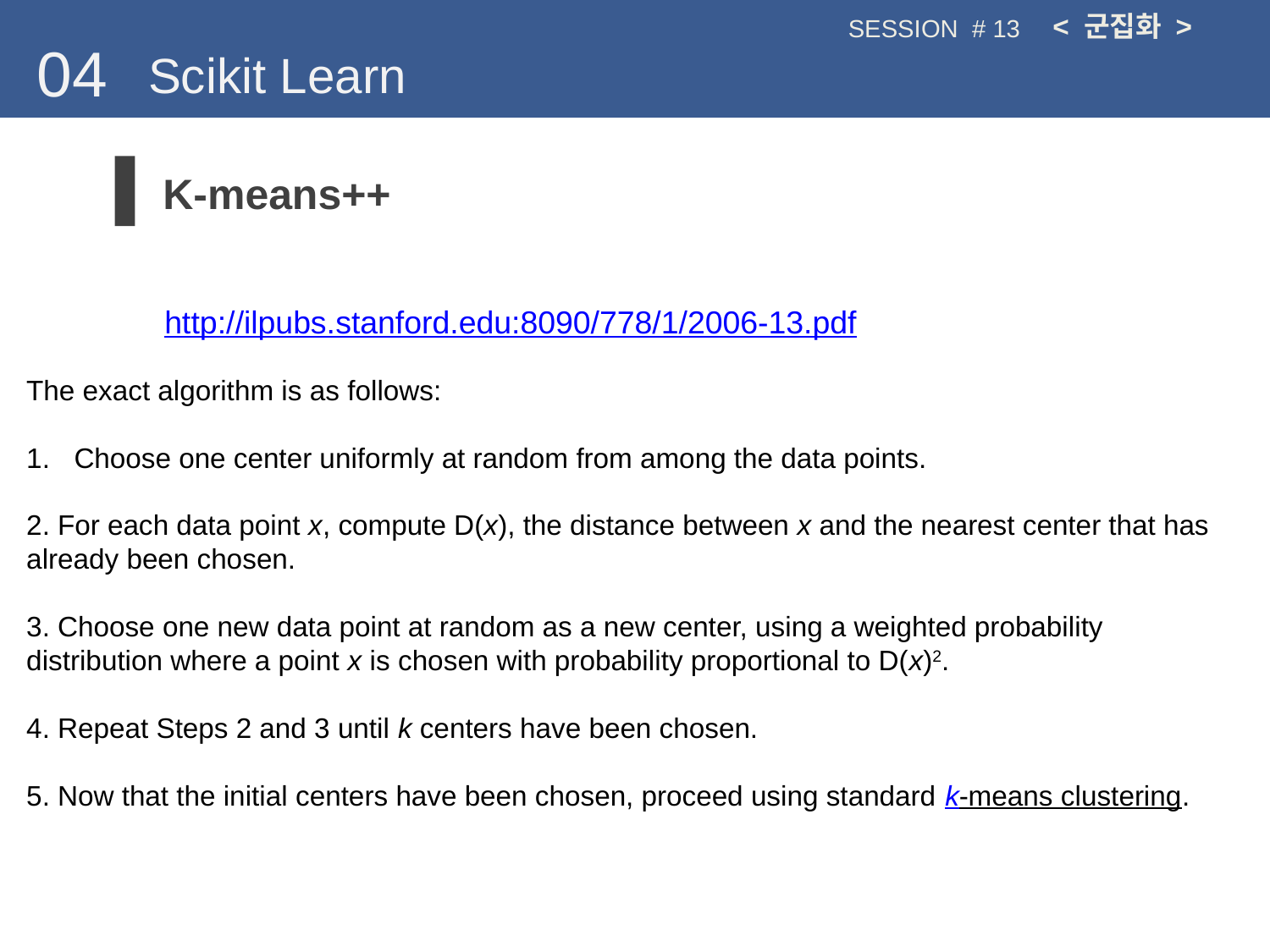

< 군집화 >
SESSION  # 13
04
Scikit Learn

K-means++
http://ilpubs.stanford.edu:8090/778/1/2006-13.pdf

The exact algorithm is as follows:

Choose one center uniformly at random from among the data points.

2. For each data point x, compute D(x), the distance between x and the nearest center that has already been chosen.

3. Choose one new data point at random as a new center, using a weighted probability distribution where a point x is chosen with probability proportional to D(x)2.

4. Repeat Steps 2 and 3 until k centers have been chosen.

5. Now that the initial centers have been chosen, proceed using standard k-means clustering.